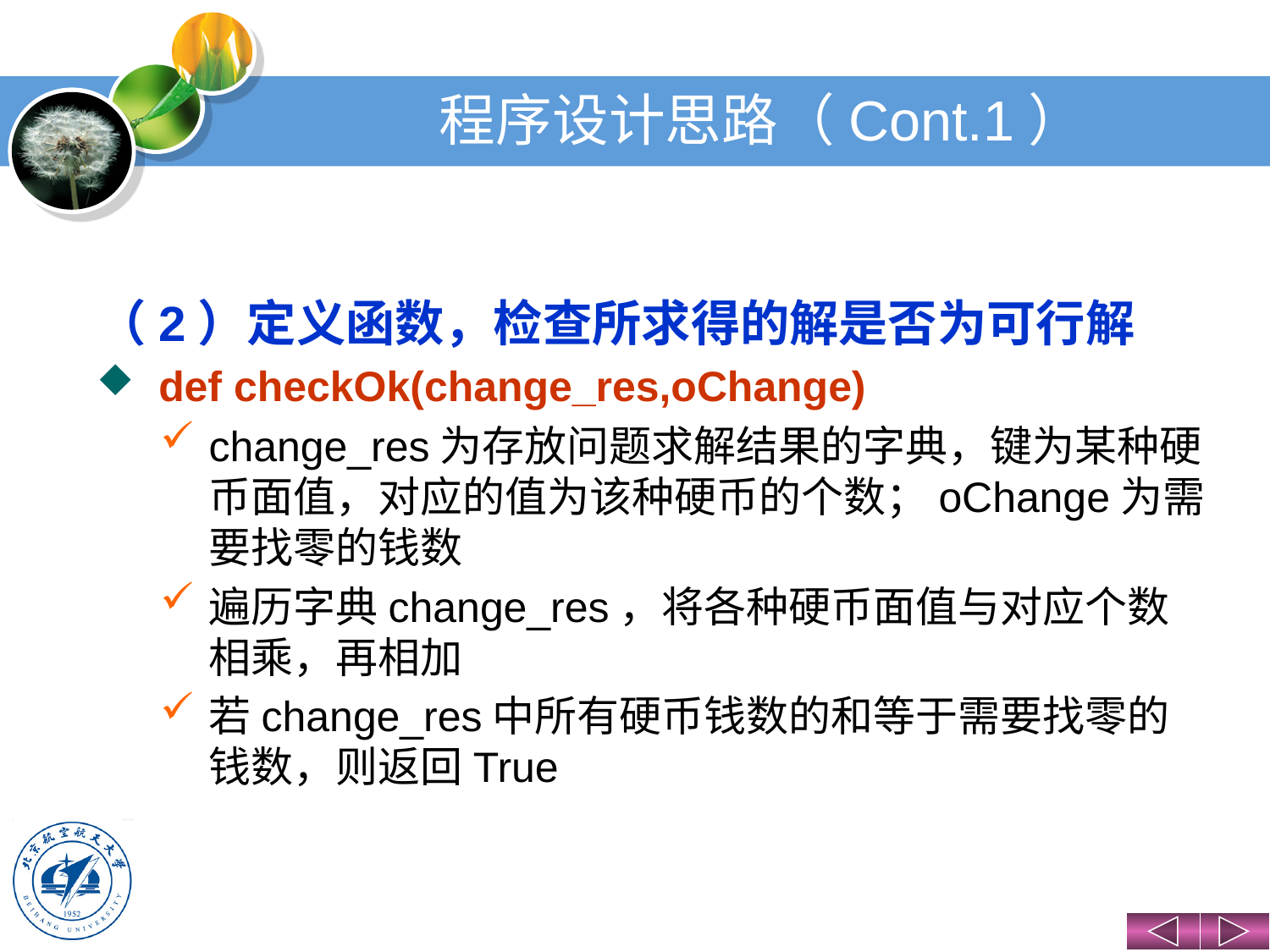

# 程序设计思路（Cont.1）
（2）定义函数，检查所求得的解是否为可行解
def checkOk(change_res,oChange)
change_res为存放问题求解结果的字典，键为某种硬币面值，对应的值为该种硬币的个数；oChange为需要找零的钱数
遍历字典change_res，将各种硬币面值与对应个数相乘，再相加
若change_res中所有硬币钱数的和等于需要找零的钱数，则返回True
136